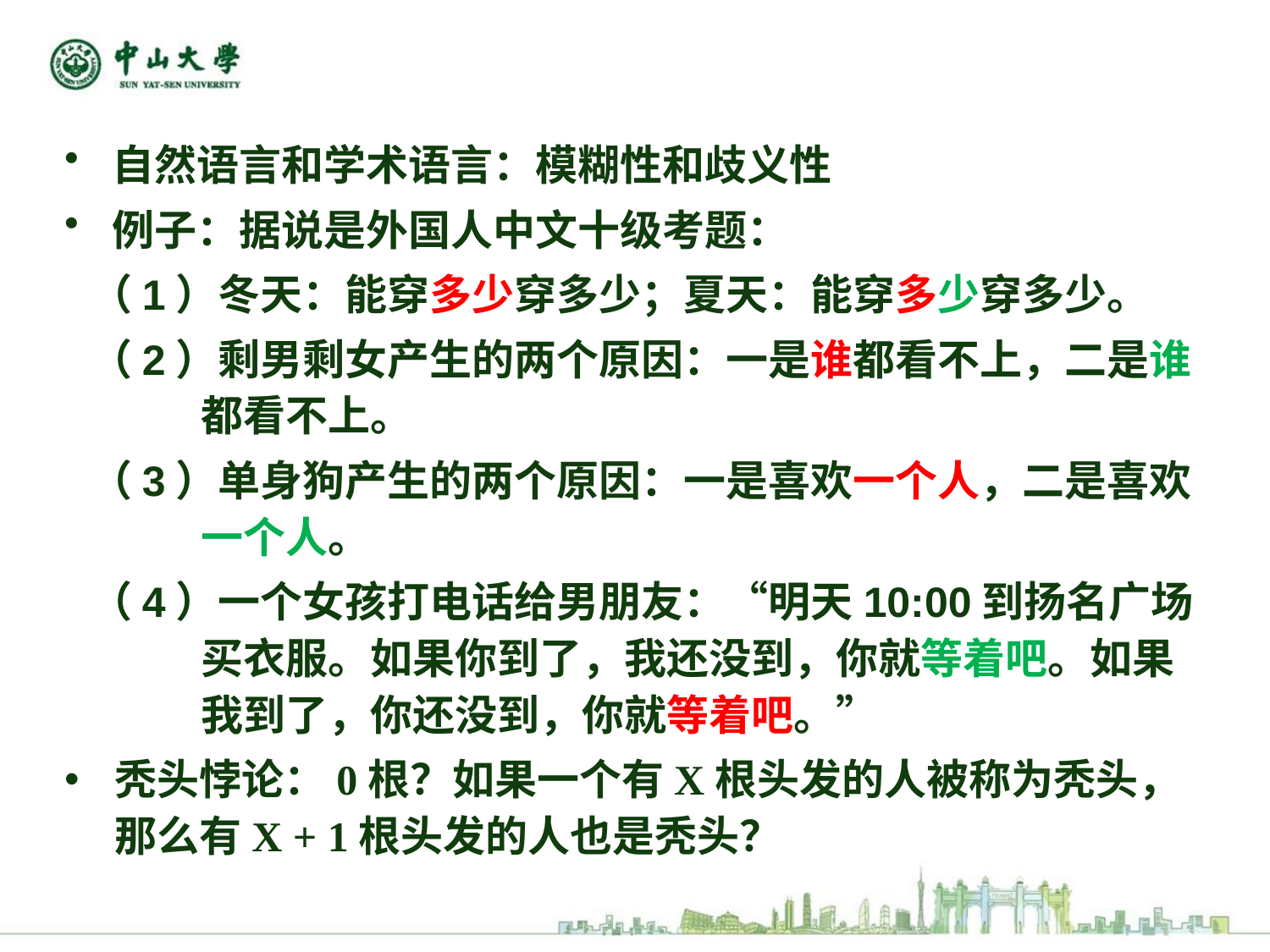

自然语言和学术语言：模糊性和歧义性
例子：据说是外国人中文十级考题：
（1）冬天：能穿多少穿多少；夏天：能穿多少穿多少。
（2）剩男剩女产生的两个原因：一是谁都看不上，二是谁都看不上。
（3）单身狗产生的两个原因：一是喜欢一个人，二是喜欢一个人。
（4）一个女孩打电话给男朋友：“明天10:00到扬名广场买衣服。如果你到了，我还没到，你就等着吧。如果我到了，你还没到，你就等着吧。”
秃头悖论：0根？如果一个有X根头发的人被称为秃头，那么有X + 1根头发的人也是秃头？